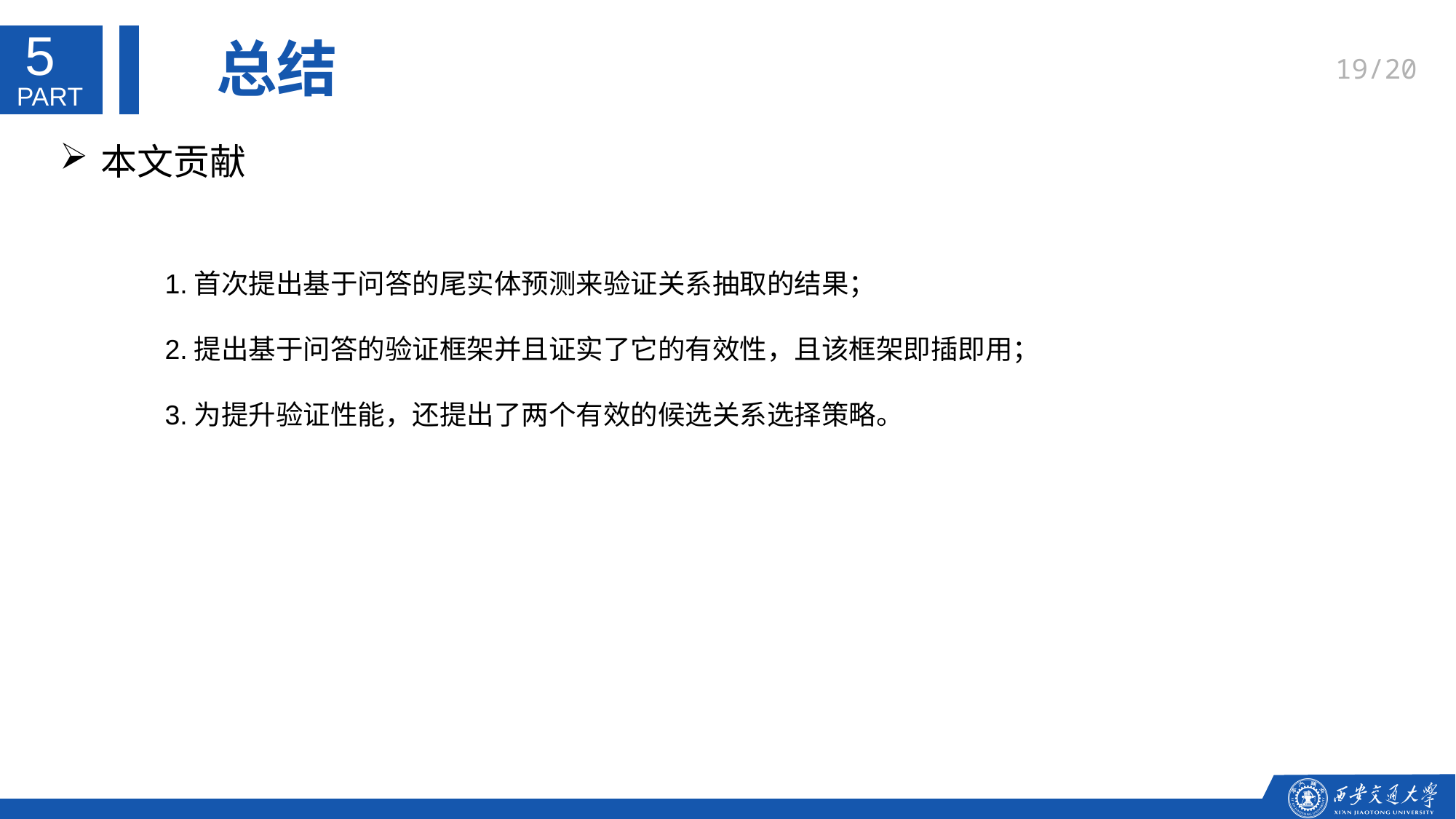

5
总结
19/20
本文贡献
1.首次提出基于问答的尾实体预测来验证关系抽取的结果；
2.提出基于问答的验证框架并且证实了它的有效性，且该框架即插即用；
3.为提升验证性能，还提出了两个有效的候选关系选择策略。